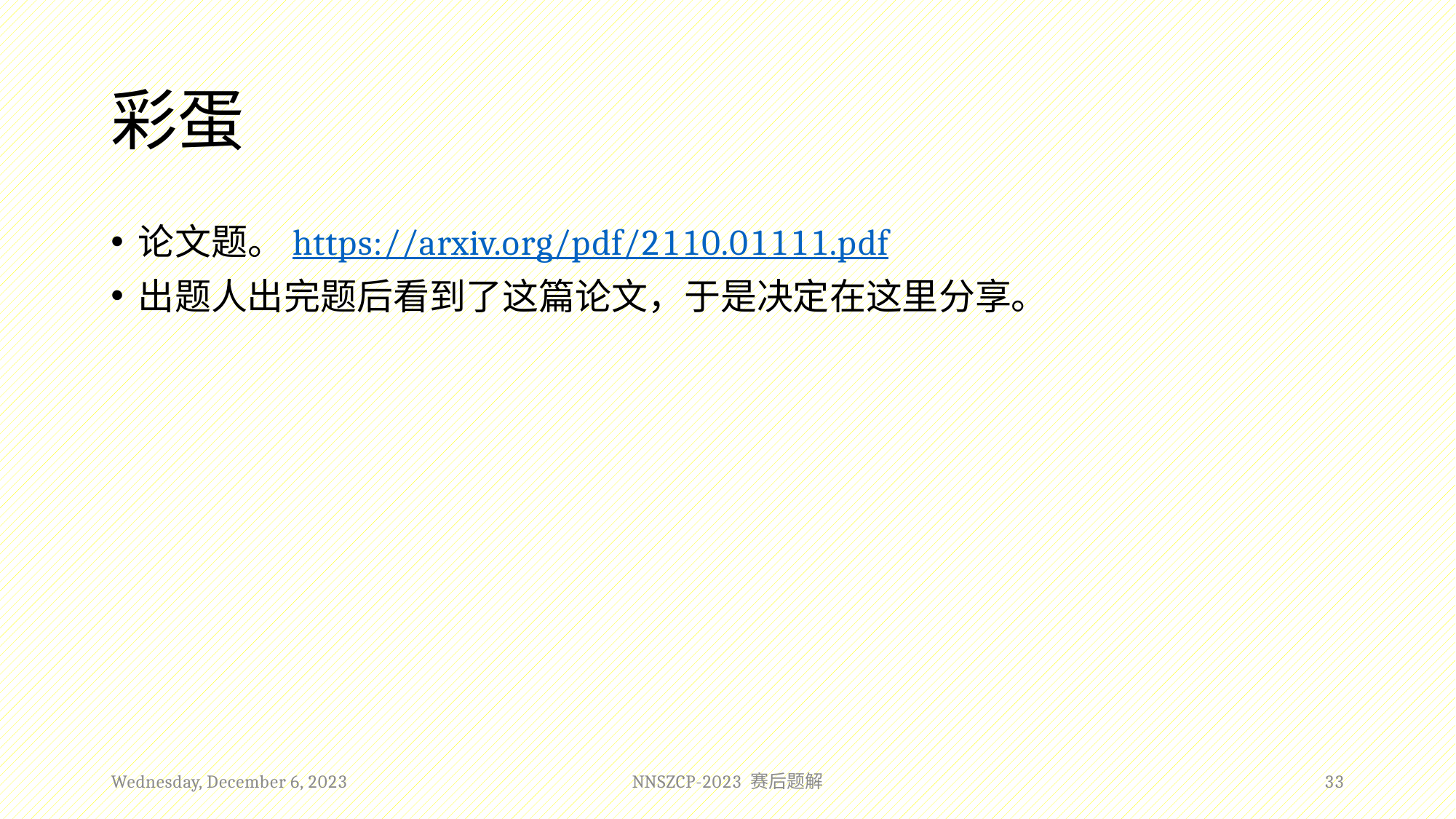

# 彩蛋
论文题。https://arxiv.org/pdf/2110.01111.pdf
出题人出完题后看到了这篇论文，于是决定在这里分享。
Wednesday, December 6, 2023
NNSZCP-2023 赛后题解
33